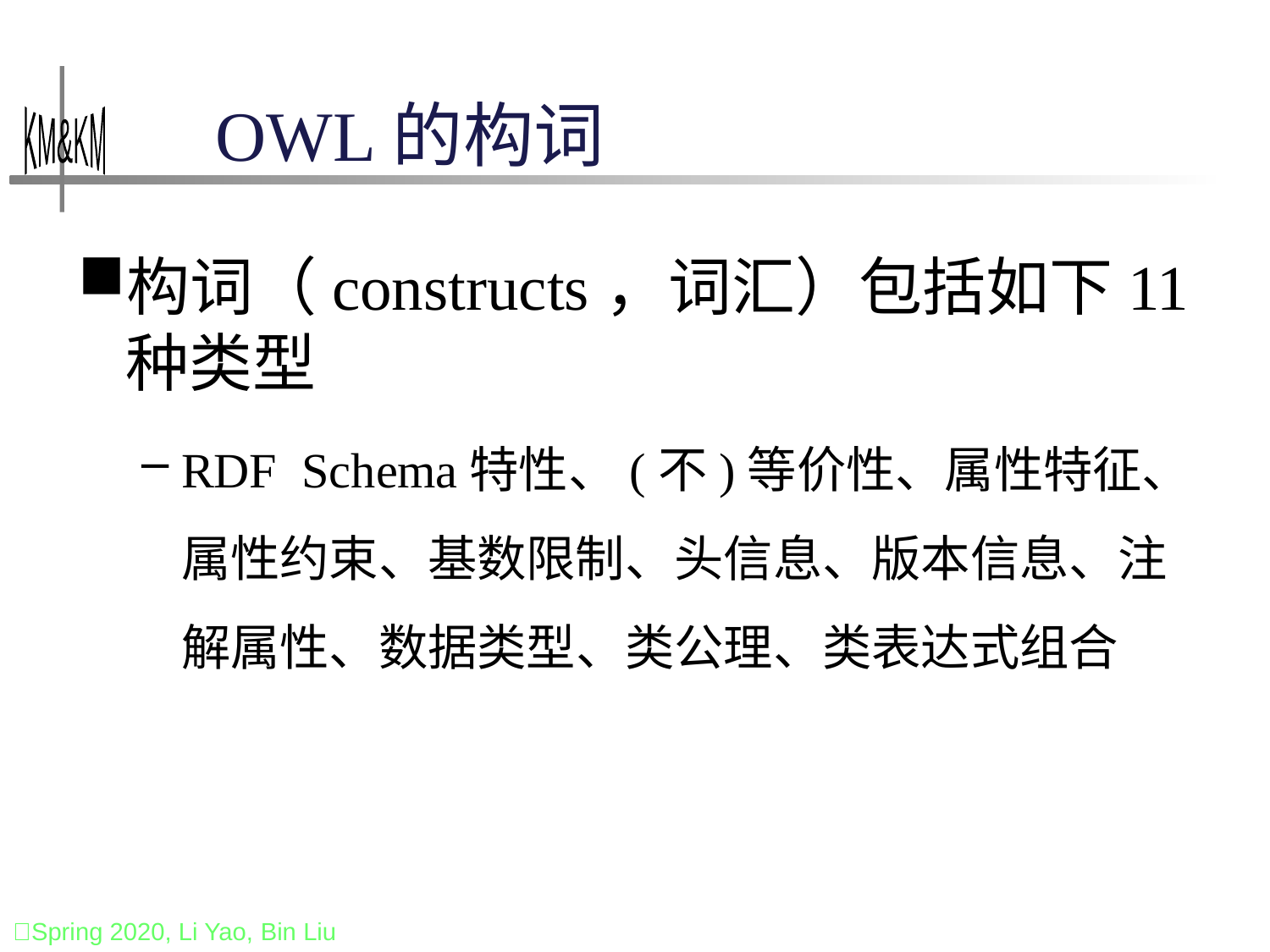

# OWL的构词
构词（constructs，词汇）包括如下11种类型
RDF Schema特性、(不)等价性、属性特征、属性约束、基数限制、头信息、版本信息、注解属性、数据类型、类公理、类表达式组合